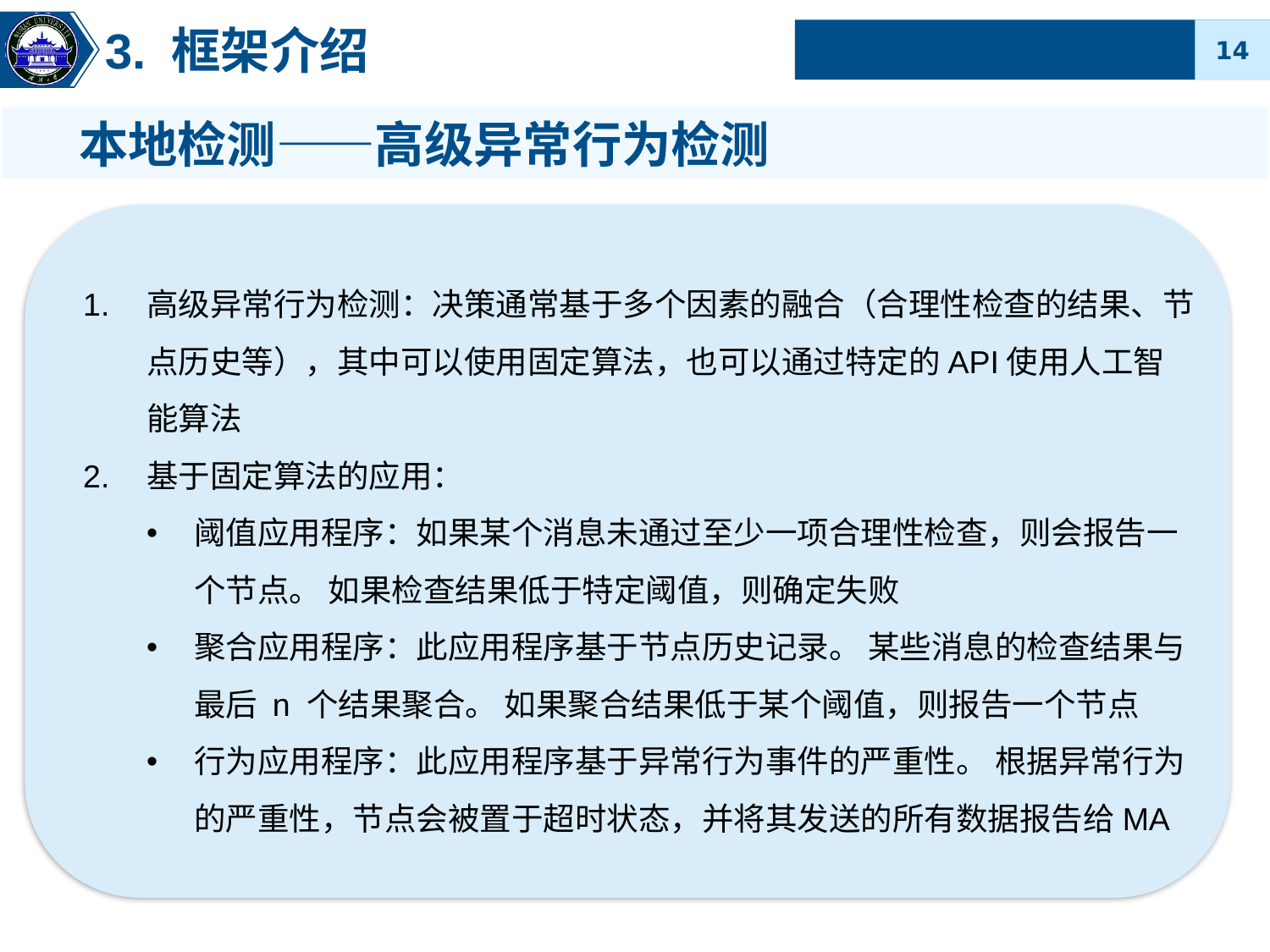

3. 框架介绍
      本地检测——高级异常行为检测

高级异常行为检测：决策通常基于多个因素的融合（合理性检查的结果、节点历史等），其中可以使用固定算法，也可以通过特定的API使用人工智能算法
基于固定算法的应用：
阈值应用程序：如果某个消息未通过至少一项合理性检查，则会报告一个节点。 如果检查结果低于特定阈值，则确定失败
聚合应用程序：此应用程序基于节点历史记录。 某些消息的检查结果与最后 n 个结果聚合。 如果聚合结果低于某个阈值，则报告一个节点
行为应用程序：此应用程序基于异常行为事件的严重性。 根据异常行为的严重性，节点会被置于超时状态，并将其发送的所有数据报告给MA